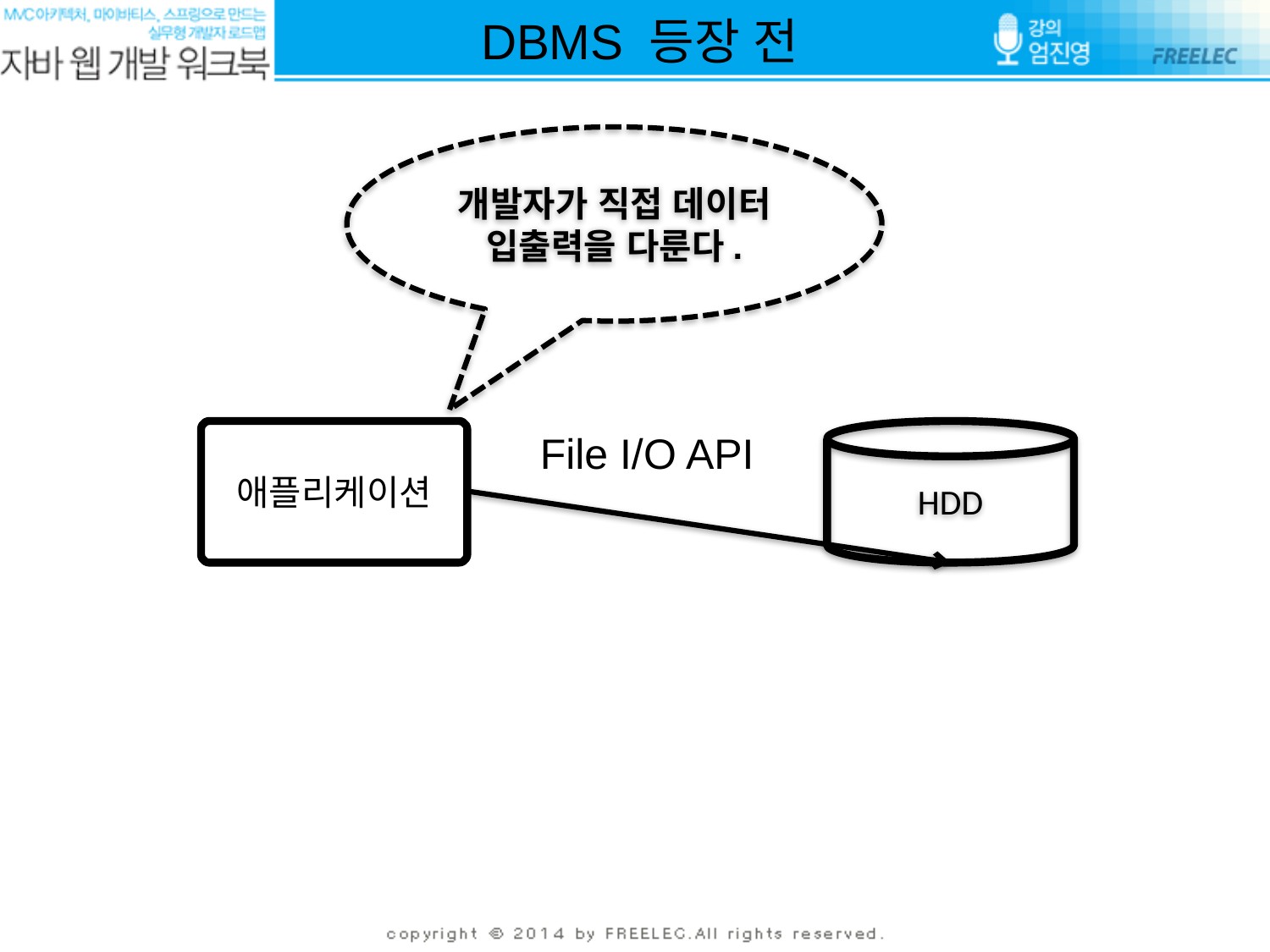

DBMS 등장 전
개발자가 직접 데이터 입출력을 다룬다.
애플리케이션
File I/O API
HDD